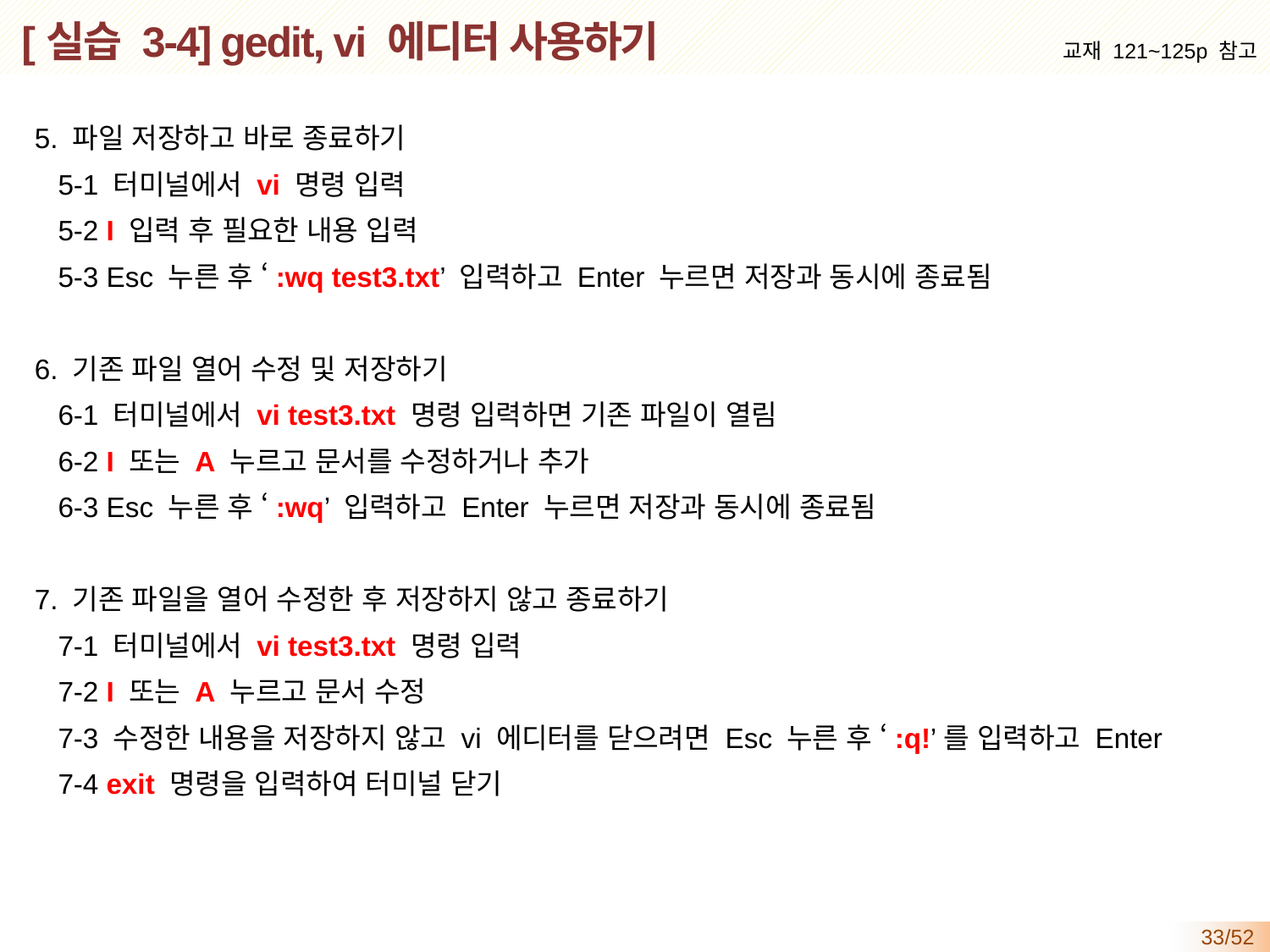

# [실습 3-4] gedit, vi 에디터 사용하기
교재 121~125p 참고
5. 파일 저장하고 바로 종료하기
   5-1 터미널에서 vi 명령 입력
   5-2 I 입력 후 필요한 내용 입력
   5-3 Esc 누른 후 ‘:wq test3.txt’ 입력하고 Enter 누르면 저장과 동시에 종료됨

6. 기존 파일 열어 수정 및 저장하기
   6-1 터미널에서 vi test3.txt 명령 입력하면 기존 파일이 열림
   6-2 I 또는 A 누르고 문서를 수정하거나 추가
   6-3 Esc 누른 후 ‘:wq’ 입력하고 Enter 누르면 저장과 동시에 종료됨

7. 기존 파일을 열어 수정한 후 저장하지 않고 종료하기
   7-1 터미널에서 vi test3.txt 명령 입력
   7-2 I 또는 A 누르고 문서 수정
   7-3 수정한 내용을 저장하지 않고 vi 에디터를 닫으려면 Esc 누른 후 ‘:q!’를 입력하고 Enter
   7-4 exit 명령을 입력하여 터미널 닫기